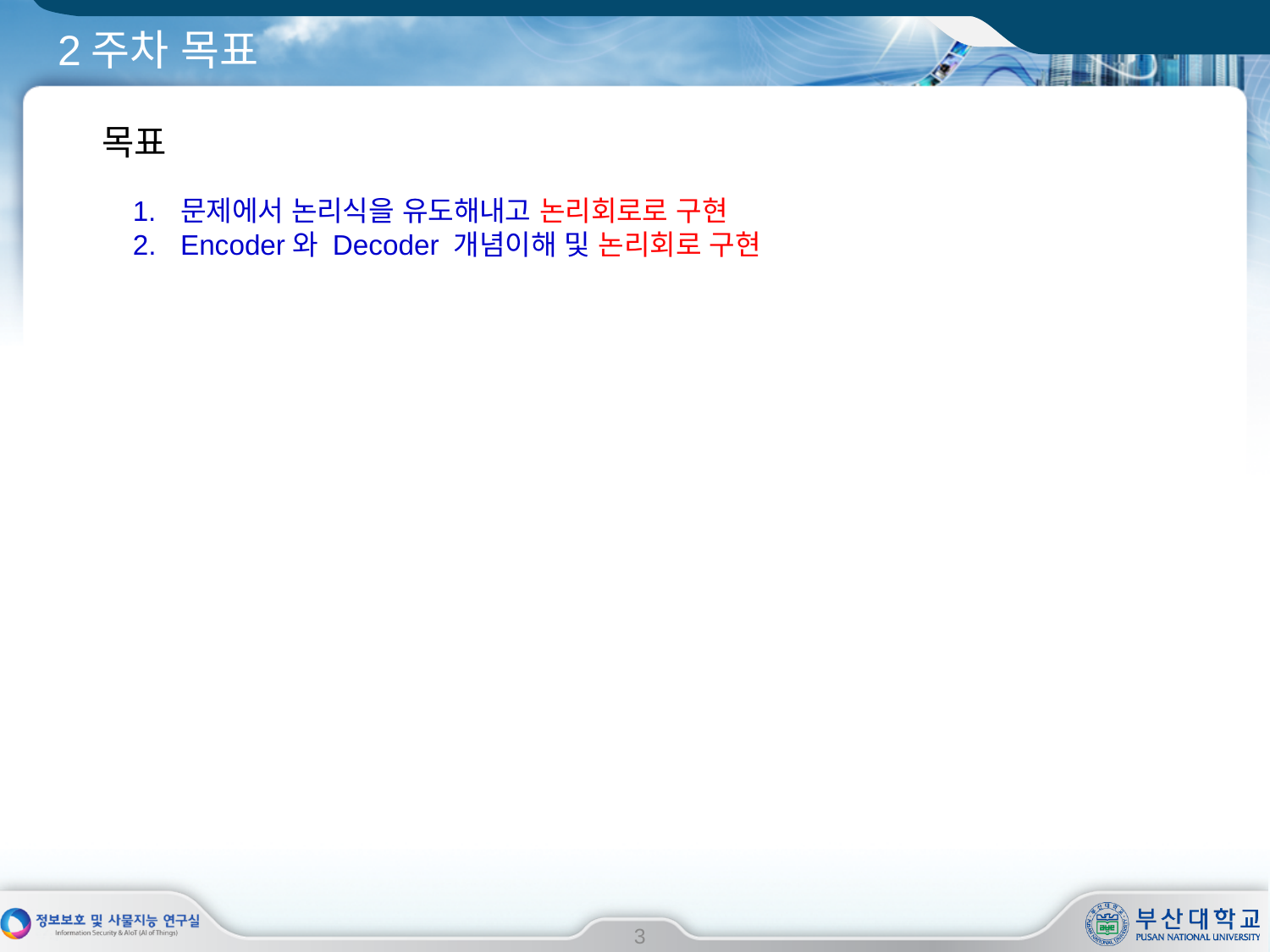

# 2주차 목표
목표
문제에서 논리식을 유도해내고 논리회로로 구현
Encoder와 Decoder 개념이해 및 논리회로 구현
3